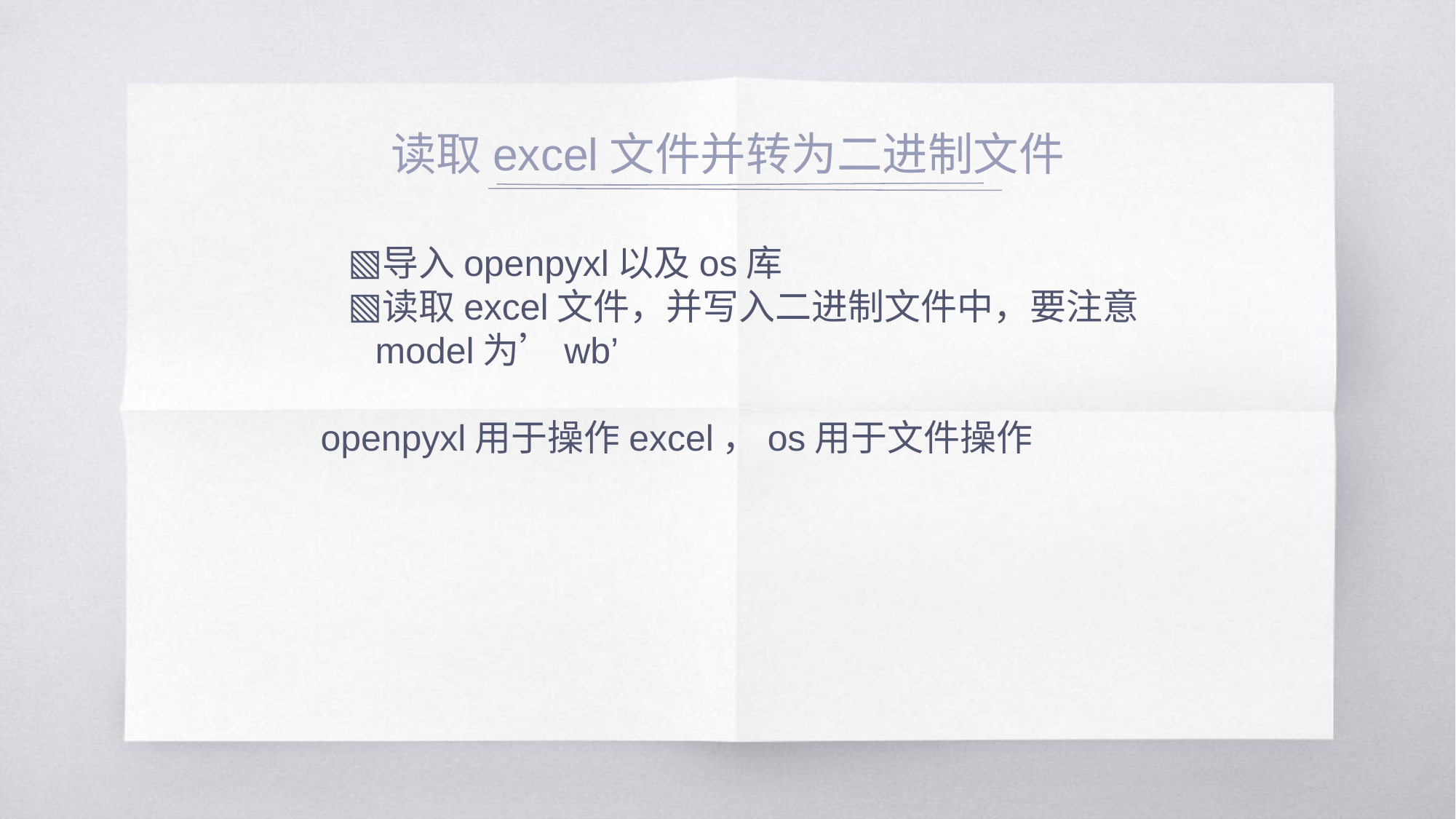

# 读取excel文件并转为二进制文件
导入openpyxl以及os库
读取excel文件，并写入二进制文件中，要注意model为’wb’

openpyxl用于操作excel，os用于文件操作